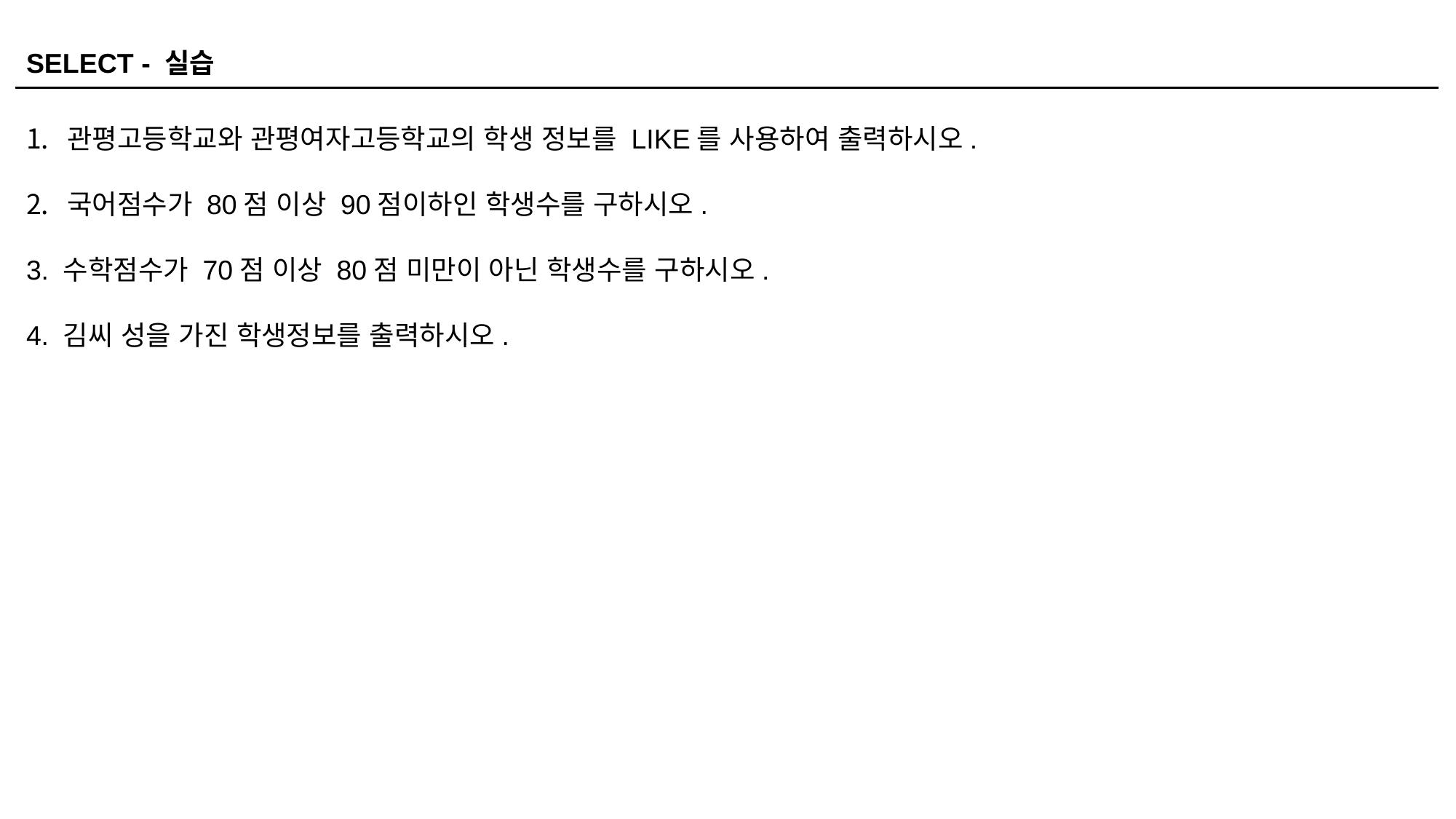

SELECT - 실습
관평고등학교와 관평여자고등학교의 학생 정보를 LIKE를 사용하여 출력하시오.

국어점수가 80점 이상 90점이하인 학생수를 구하시오.

3. 수학점수가 70점 이상 80점 미만이 아닌 학생수를 구하시오.

4. 김씨 성을 가진 학생정보를 출력하시오.